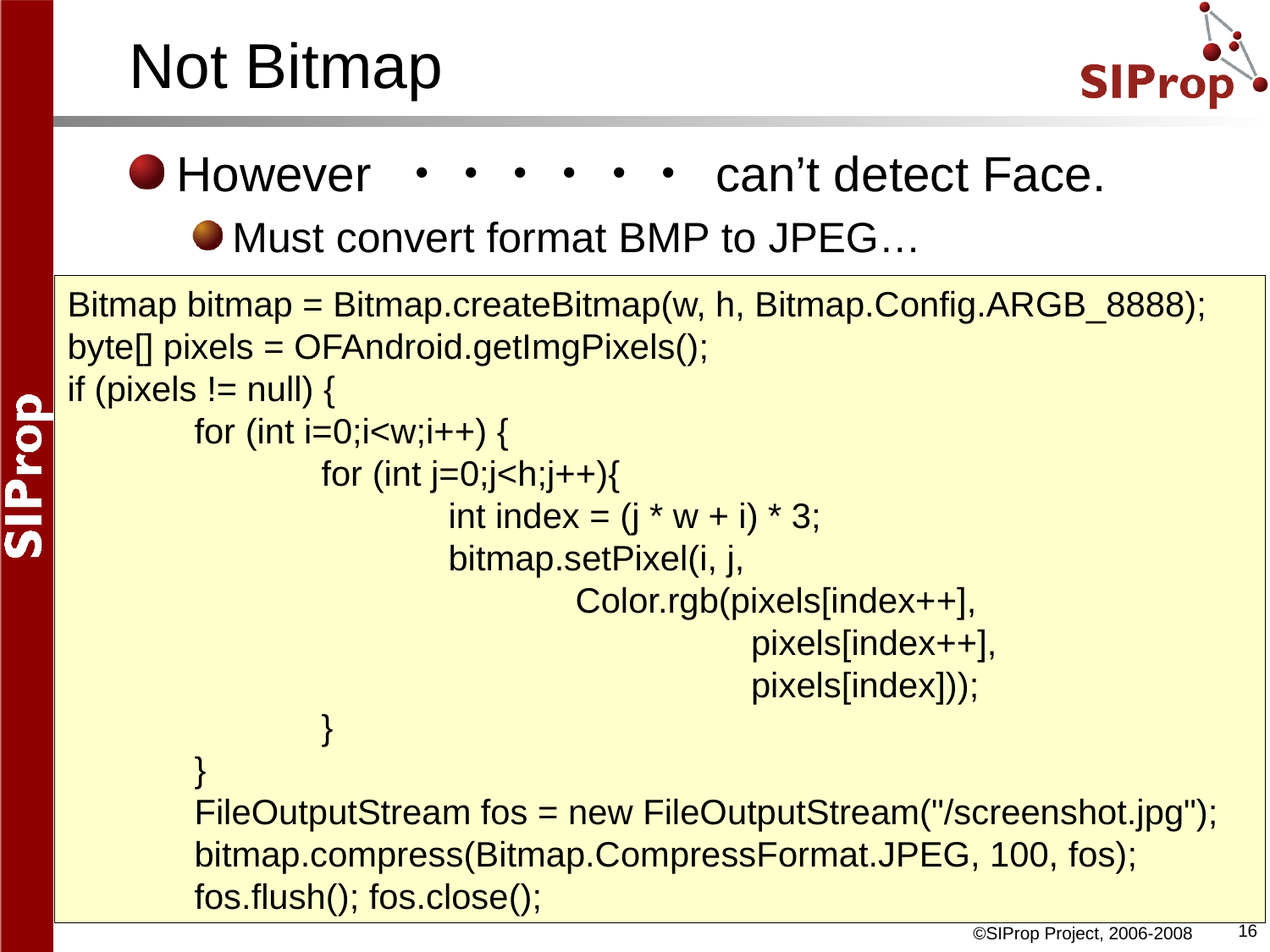

# Not Bitmap
However ・・・・・・ can’t detect Face.
Must convert format BMP to JPEG…
Bitmap bitmap = Bitmap.createBitmap(w, h, Bitmap.Config.ARGB_8888);
byte[] pixels = OFAndroid.getImgPixels();
if (pixels != null) {
	for (int i=0;i<w;i++) {
		for (int j=0;j<h;j++){
			int index = (j * w + i) * 3;
			bitmap.setPixel(i, j,
				Color.rgb(pixels[index++],
					     pixels[index++],
					     pixels[index]));
		}
	}
	FileOutputStream fos = new FileOutputStream("/screenshot.jpg");
	bitmap.compress(Bitmap.CompressFormat.JPEG, 100, fos);
	fos.flush(); fos.close();